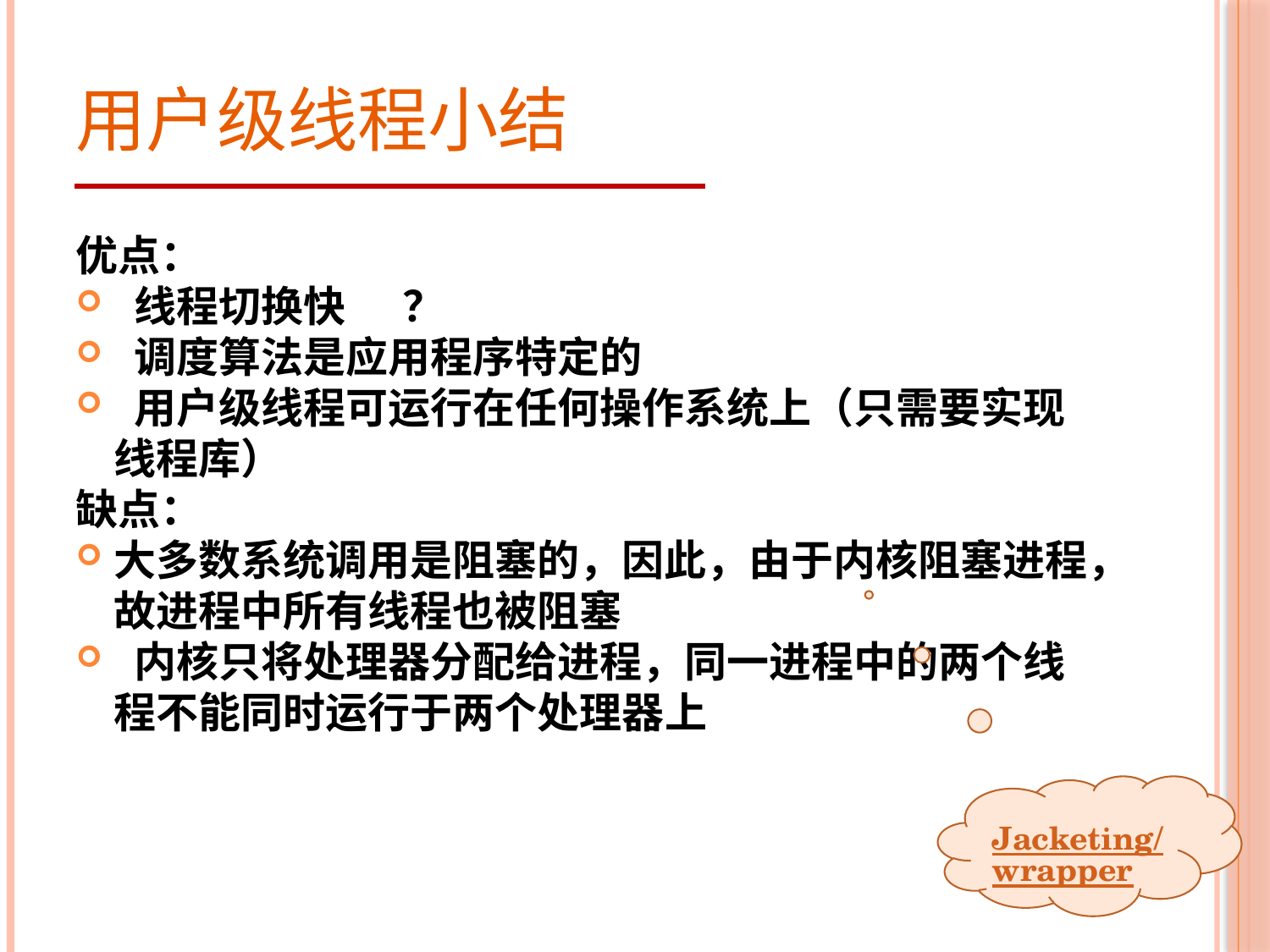

# 用户级线程小结
优点：
 线程切换快      ？
 调度算法是应用程序特定的
 用户级线程可运行在任何操作系统上（只需要实现线程库）
缺点：
大多数系统调用是阻塞的，因此，由于内核阻塞进程，故进程中所有线程也被阻塞
 内核只将处理器分配给进程，同一进程中的两个线程不能同时运行于两个处理器上
Jacketing/wrapper